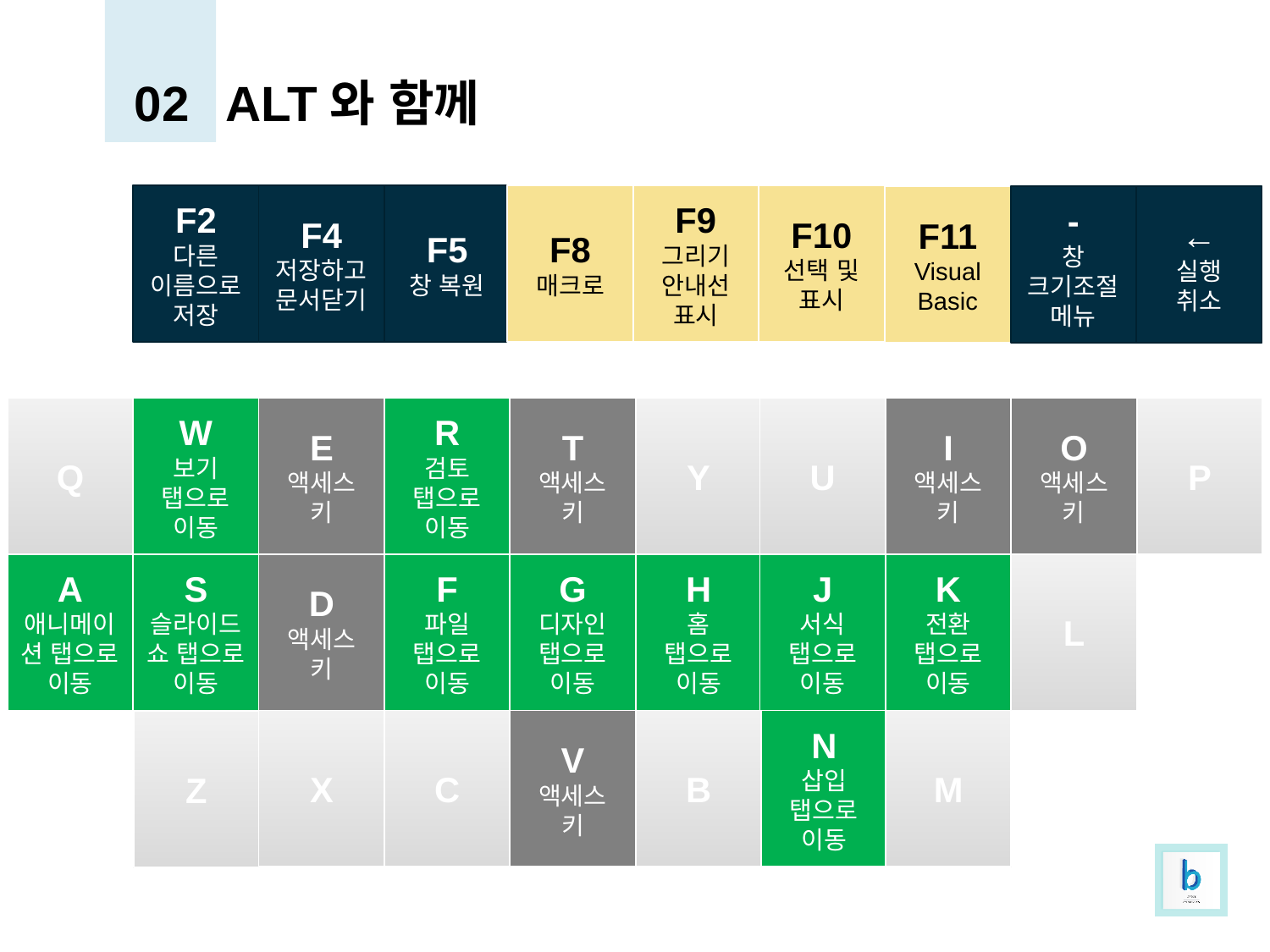

02
ALT와 함께
F10
선택 및
표시
F8
매크로
F9
그리기
안내선
표시
F5
창 복원
F2
다른
이름으로
저장
F4
저장하고
문서닫기
F11
Visual
Basic
-
창
크기조절
메뉴
←
실행
취소
Q
W
보기
탭으로
이동
E
액세스
키
R
검토
탭으로
이동
T
액세스
키
Y
U
I
액세스
키
O
액세스
키
P
A
애니메이션 탭으로 이동
S
슬라이드 쇼 탭으로 이동
D
액세스
키
F
파일
탭으로
이동
G
디자인
탭으로
이동
H
홈
탭으로
이동
J
서식
탭으로
이동
K
전환
탭으로
이동
L
N
삽입
탭으로
이동
X
C
V
액세스
키
B
M
Z